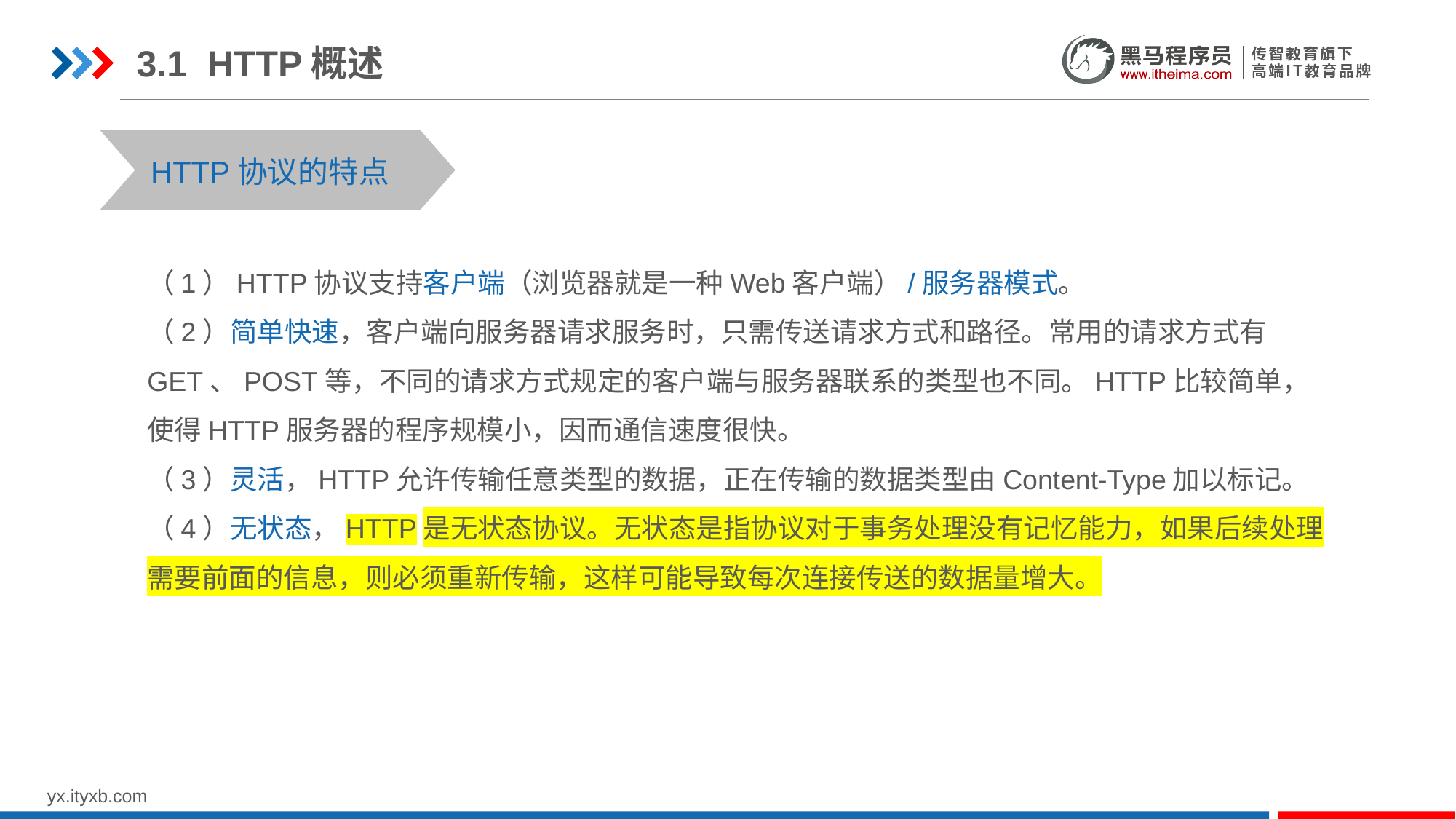

3.1  HTTP概述

HTTP协议的特点
（1）HTTP协议支持客户端（浏览器就是一种Web客户端）/服务器模式。
（2）简单快速，客户端向服务器请求服务时，只需传送请求方式和路径。常用的请求方式有GET、POST等，不同的请求方式规定的客户端与服务器联系的类型也不同。HTTP比较简单，使得HTTP服务器的程序规模小，因而通信速度很快。
（3）灵活，HTTP允许传输任意类型的数据，正在传输的数据类型由Content-Type加以标记。
（4）无状态，HTTP是无状态协议。无状态是指协议对于事务处理没有记忆能力，如果后续处理需要前面的信息，则必须重新传输，这样可能导致每次连接传送的数据量增大。